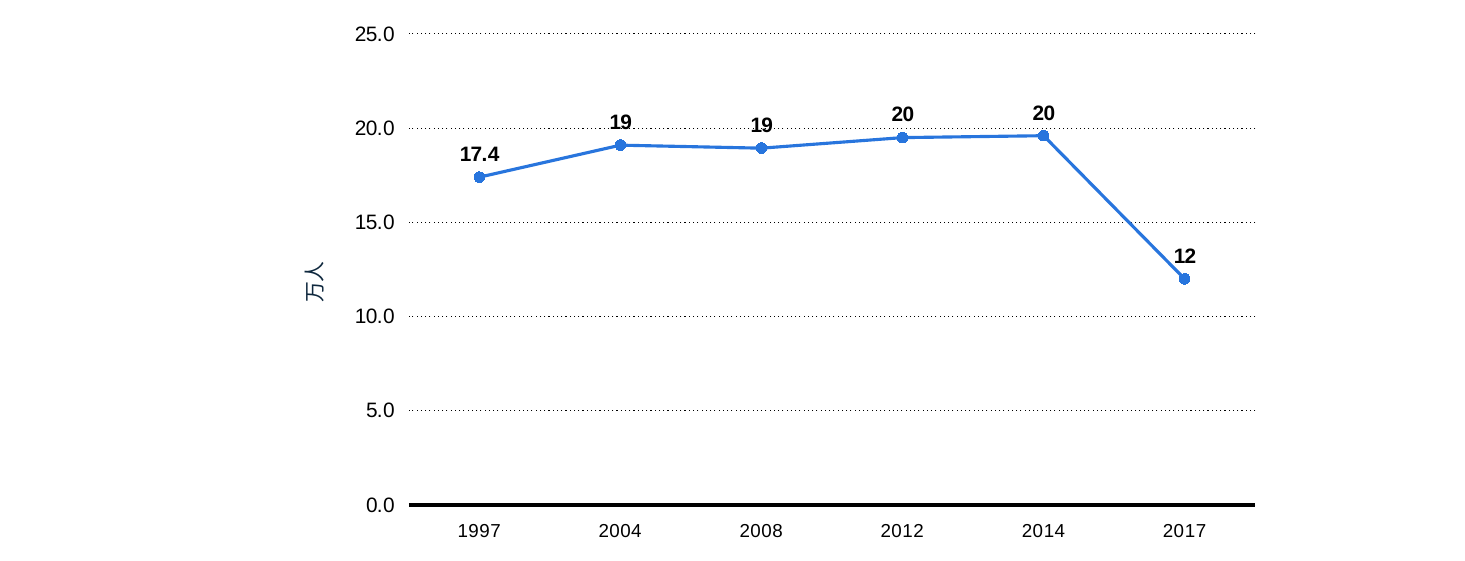

### Chart

| Category | 国内律师数量 |
|---|---|
| 1997 | 17.4 |
| 2004 | 19.1 |
| 2008 | 18.94 |
| 2012 | 19.5 |
| 2014 | 19.6 |
| 2017 | 12.0 |
(单位:万)
国内法官数量（司法改革后减少40%）